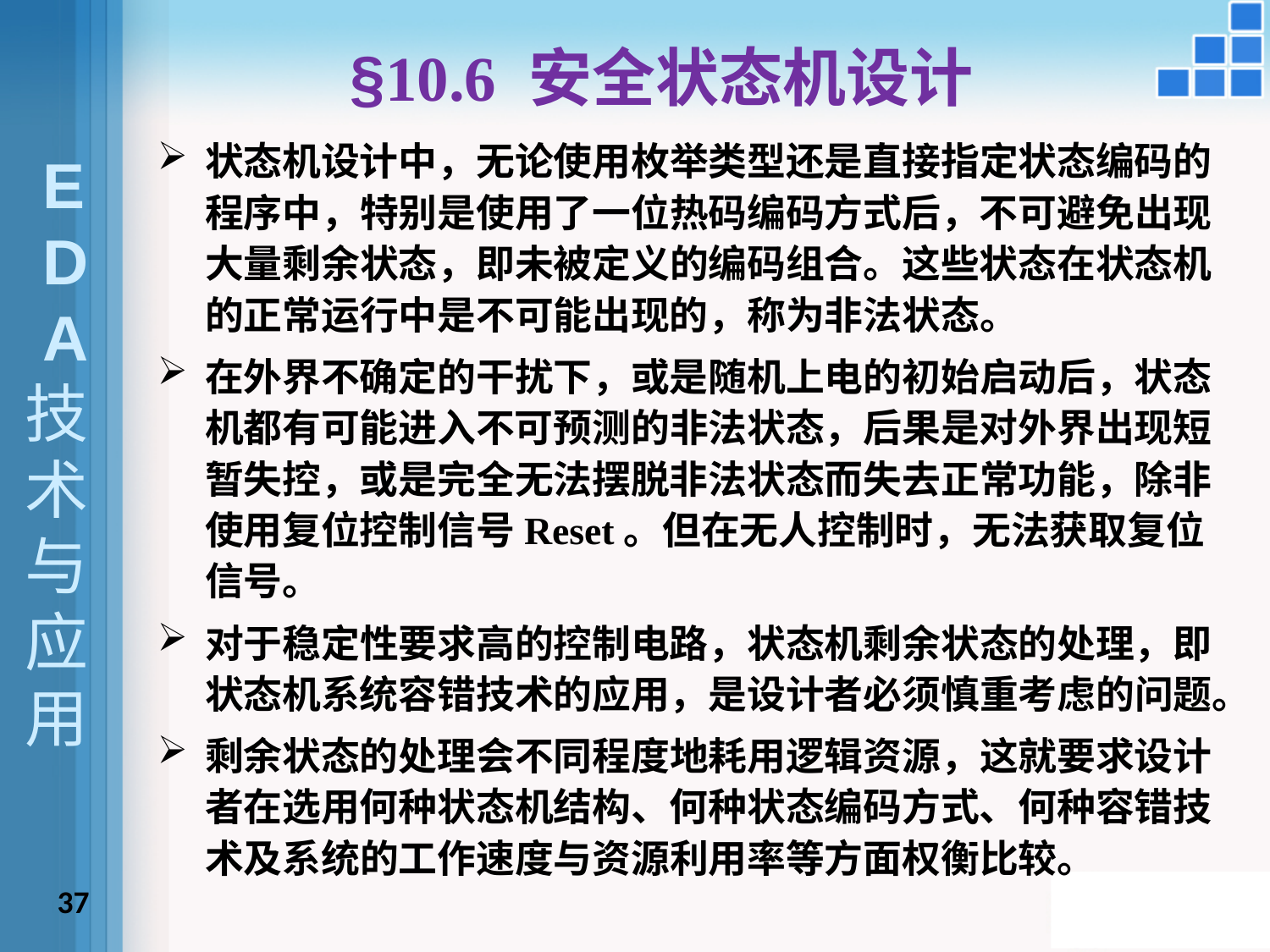

# §10.6 安全状态机设计
状态机设计中，无论使用枚举类型还是直接指定状态编码的程序中，特别是使用了一位热码编码方式后，不可避免出现大量剩余状态，即未被定义的编码组合。这些状态在状态机的正常运行中是不可能出现的，称为非法状态。
在外界不确定的干扰下，或是随机上电的初始启动后，状态机都有可能进入不可预测的非法状态，后果是对外界出现短暂失控，或是完全无法摆脱非法状态而失去正常功能，除非使用复位控制信号Reset。但在无人控制时，无法获取复位信号。
对于稳定性要求高的控制电路，状态机剩余状态的处理，即状态机系统容错技术的应用，是设计者必须慎重考虑的问题。
剩余状态的处理会不同程度地耗用逻辑资源，这就要求设计者在选用何种状态机结构、何种状态编码方式、何种容错技术及系统的工作速度与资源利用率等方面权衡比较。
 E
 D
 A技术与应用

37